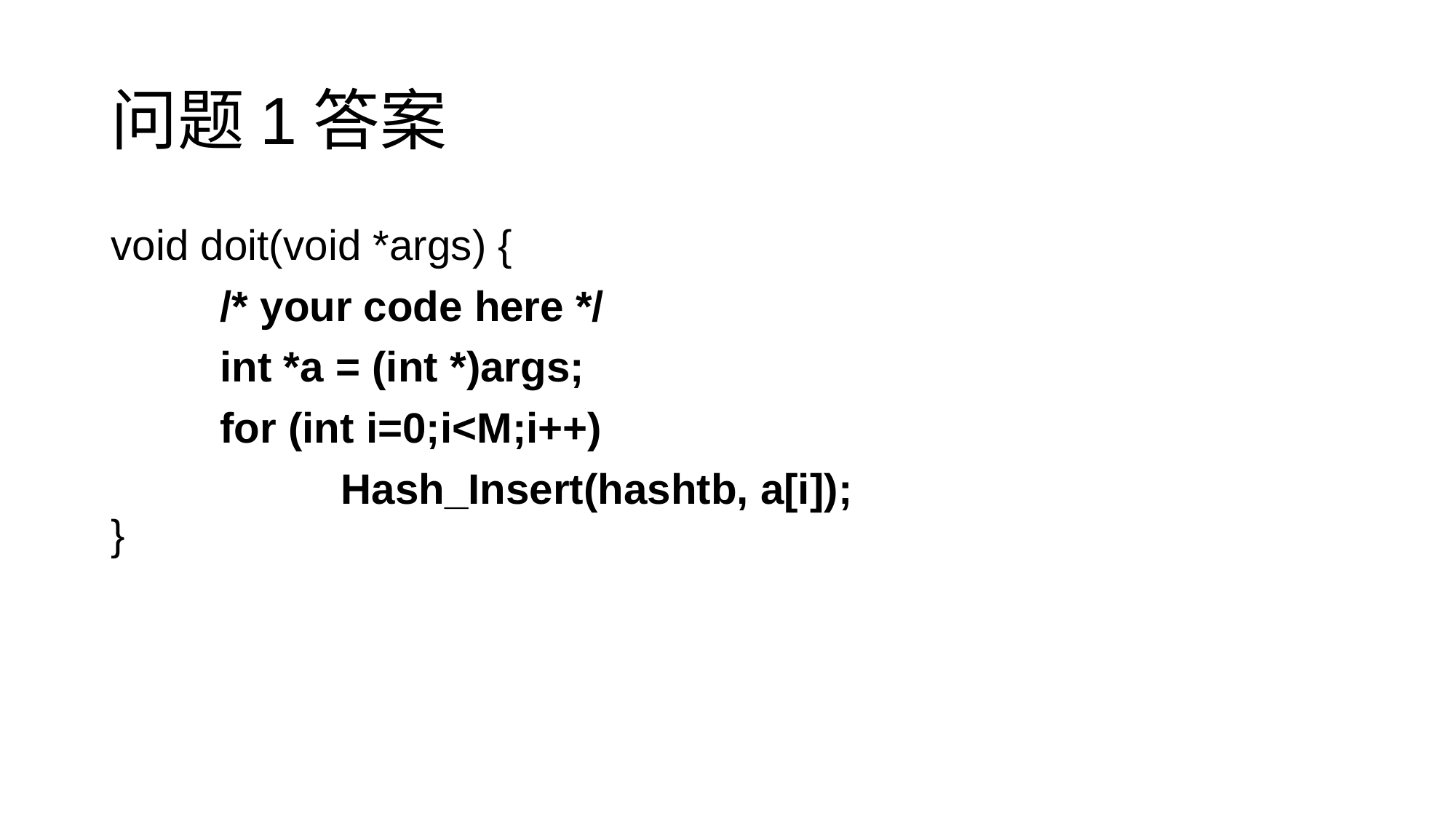

# 问题1答案
void doit(void *args) {
	/* your code here */
	int *a = (int *)args;
	for (int i=0;i<M;i++)
		 Hash_Insert(hashtb, a[i]);
}